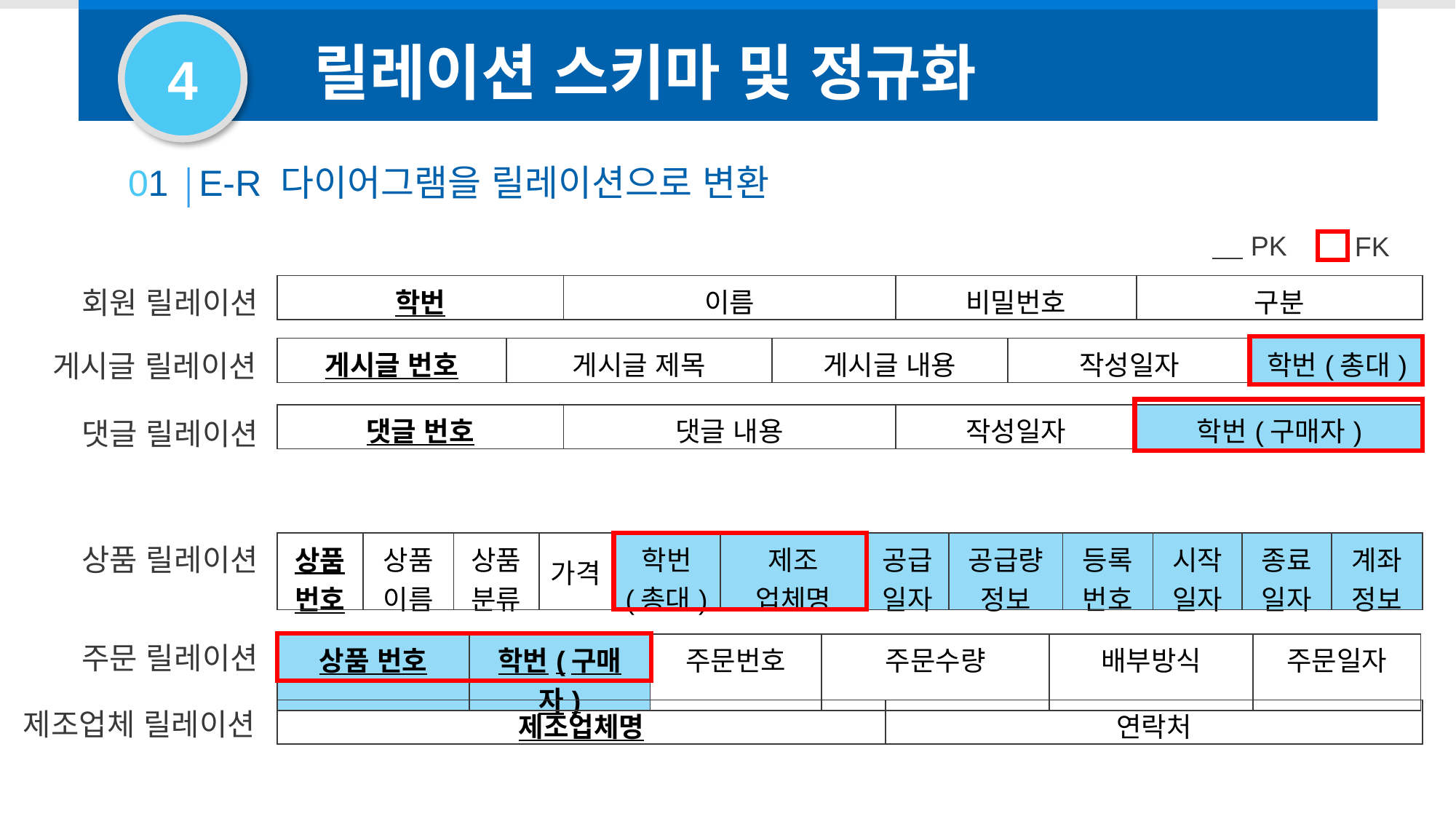

4
릴레이션 스키마 및 정규화
01   E-R 다이어그램을 릴레이션으로 변환
     PK
FK

| 학번 | 이름 | 비밀번호 | 구분 |
| --- | --- | --- | --- |
회원 릴레이션

| 게시글 번호 | 게시글 제목 | 게시글 내용 | 작성일자 | 학번(총대) |
| --- | --- | --- | --- | --- |
게시글 릴레이션

| 댓글 번호 | 댓글 내용 | 작성일자 | 학번(구매자) |
| --- | --- | --- | --- |
댓글 릴레이션

| 상품 번호 | 상품 이름 | 상품분류 | 가격 | 학번 (총대) | 제조 업체명 | 공급일자 | 공급량정보 | 등록 번호 | 시작일자 | 종료일자 | 계좌 정보 |
| --- | --- | --- | --- | --- | --- | --- | --- | --- | --- | --- | --- |
상품 릴레이션

주문 릴레이션
| 상품 번호 | 학번(구매자) | 주문번호 | 주문수량 | 배부방식 | 주문일자 |
| --- | --- | --- | --- | --- | --- |
| 제조업체명 | 연락처 |
| --- | --- |
제조업체 릴레이션